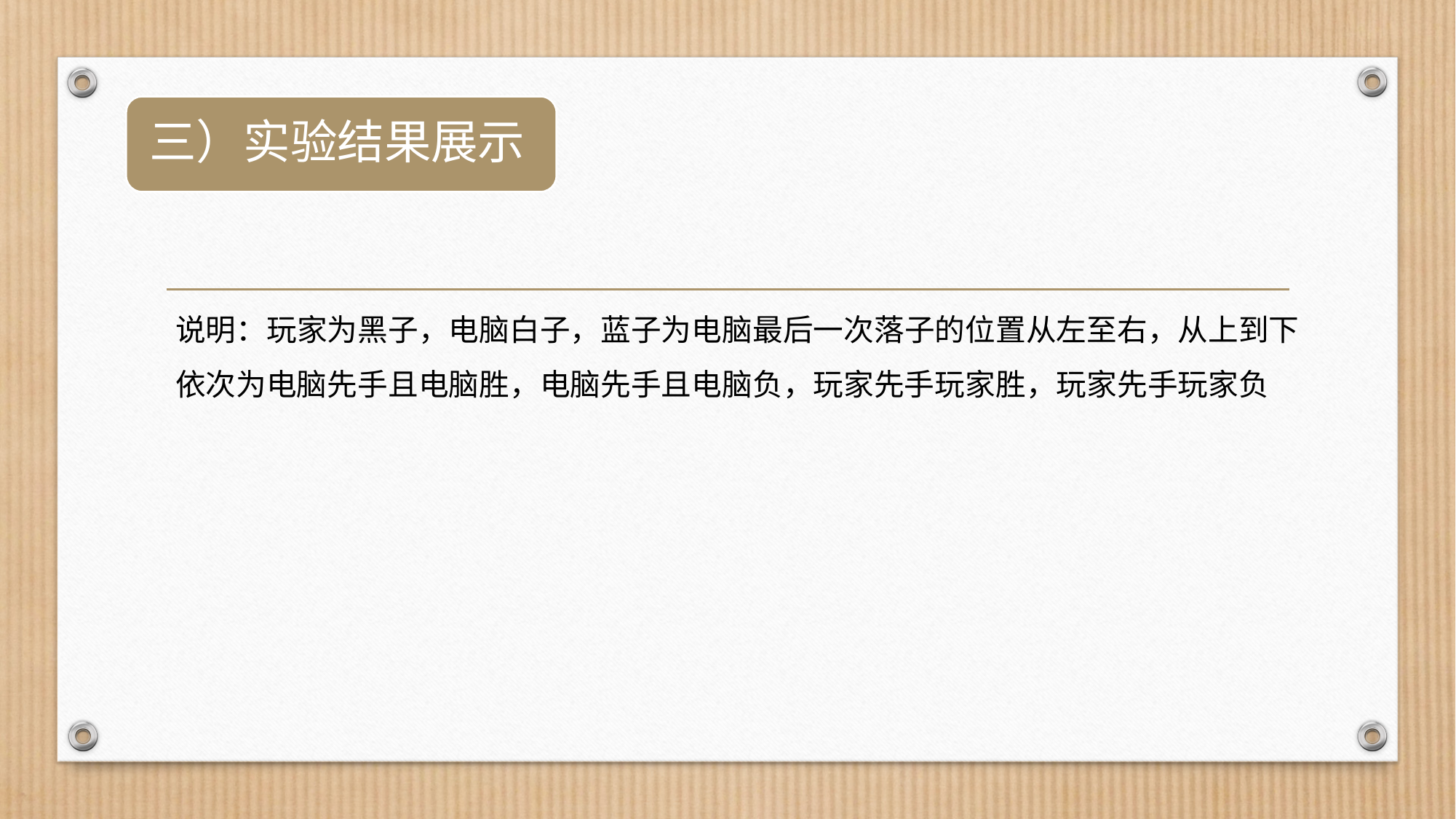

三）实验结果展示
说明：玩家为黑子，电脑白子，蓝子为电脑最后一次落子的位置从左至右，从上到下依次为电脑先手且电脑胜，电脑先手且电脑负，玩家先手玩家胜，玩家先手玩家负